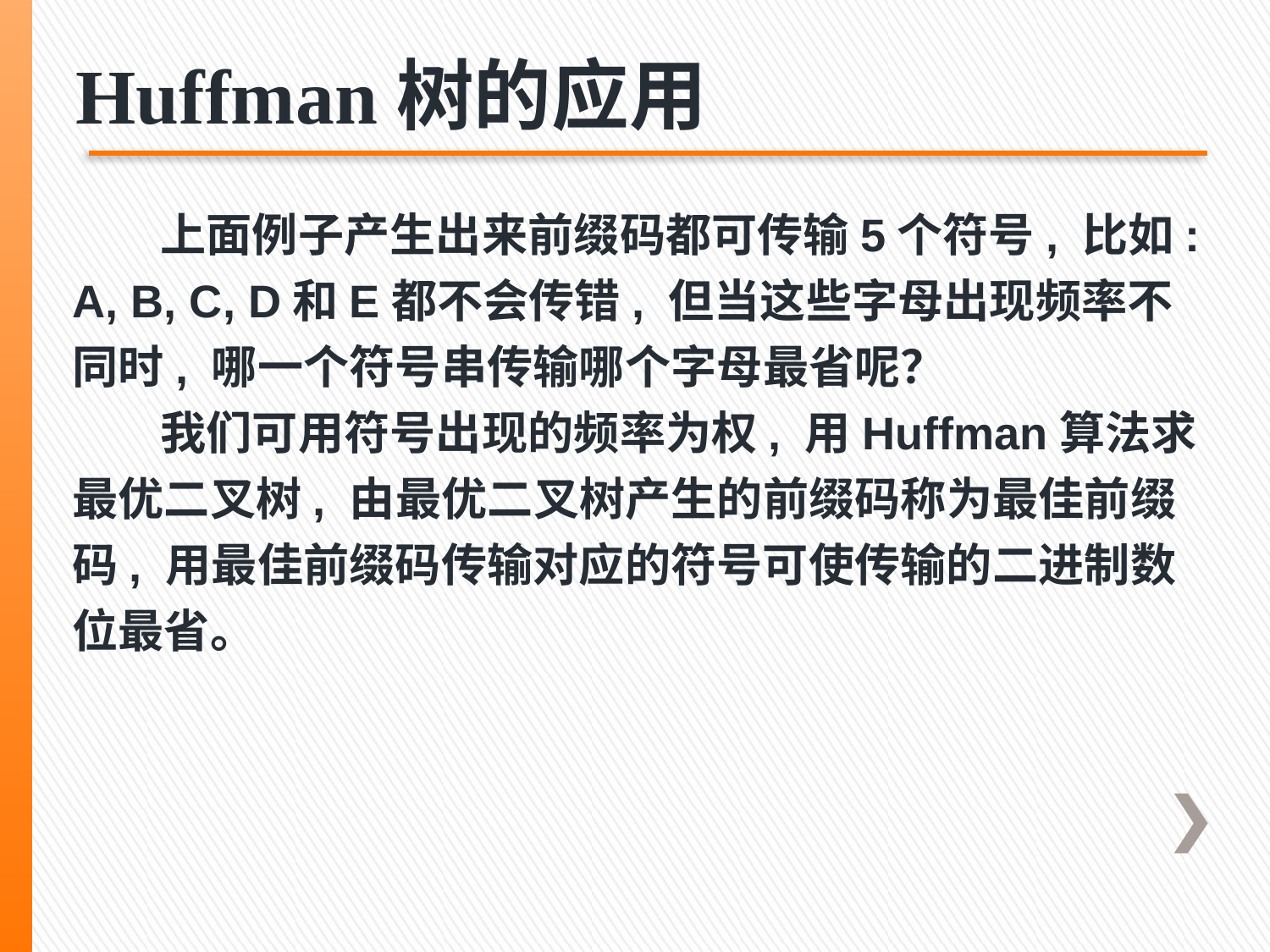

Huffman树的应用
上面例子产生出来前缀码都可传输5个符号, 比如: A, B, C, D和E都不会传错, 但当这些字母出现频率不同时, 哪一个符号串传输哪个字母最省呢？
我们可用符号出现的频率为权, 用Huffman算法求最优二叉树, 由最优二叉树产生的前缀码称为最佳前缀码, 用最佳前缀码传输对应的符号可使传输的二进制数位最省。